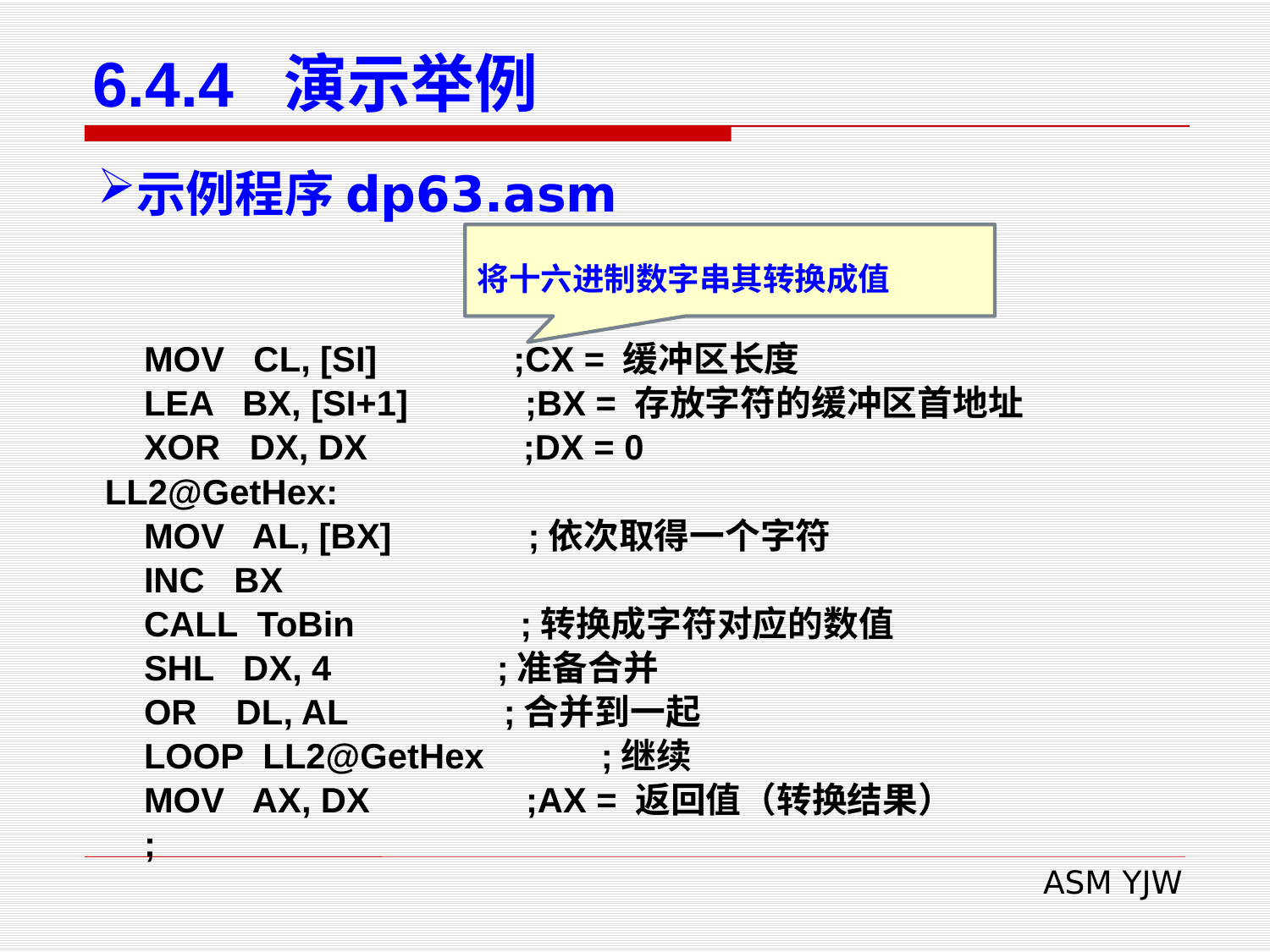

# 6.4.4  演示举例
示例程序dp63.asm

将十六进制数字串其转换成值
    MOV   CL, [SI]              ;CX = 缓冲区长度
    LEA   BX, [SI+1]            ;BX = 存放字符的缓冲区首地址
    XOR   DX, DX                ;DX = 0
LL2@GetHex:
    MOV   AL, [BX]              ;依次取得一个字符
    INC   BX
    CALL  ToBin                 ;转换成字符对应的数值
    SHL   DX, 4                 ;准备合并
    OR    DL, AL                ;合并到一起
    LOOP  LL2@GetHex            ;继续
    MOV   AX, DX                ;AX = 返回值（转换结果）
    ;